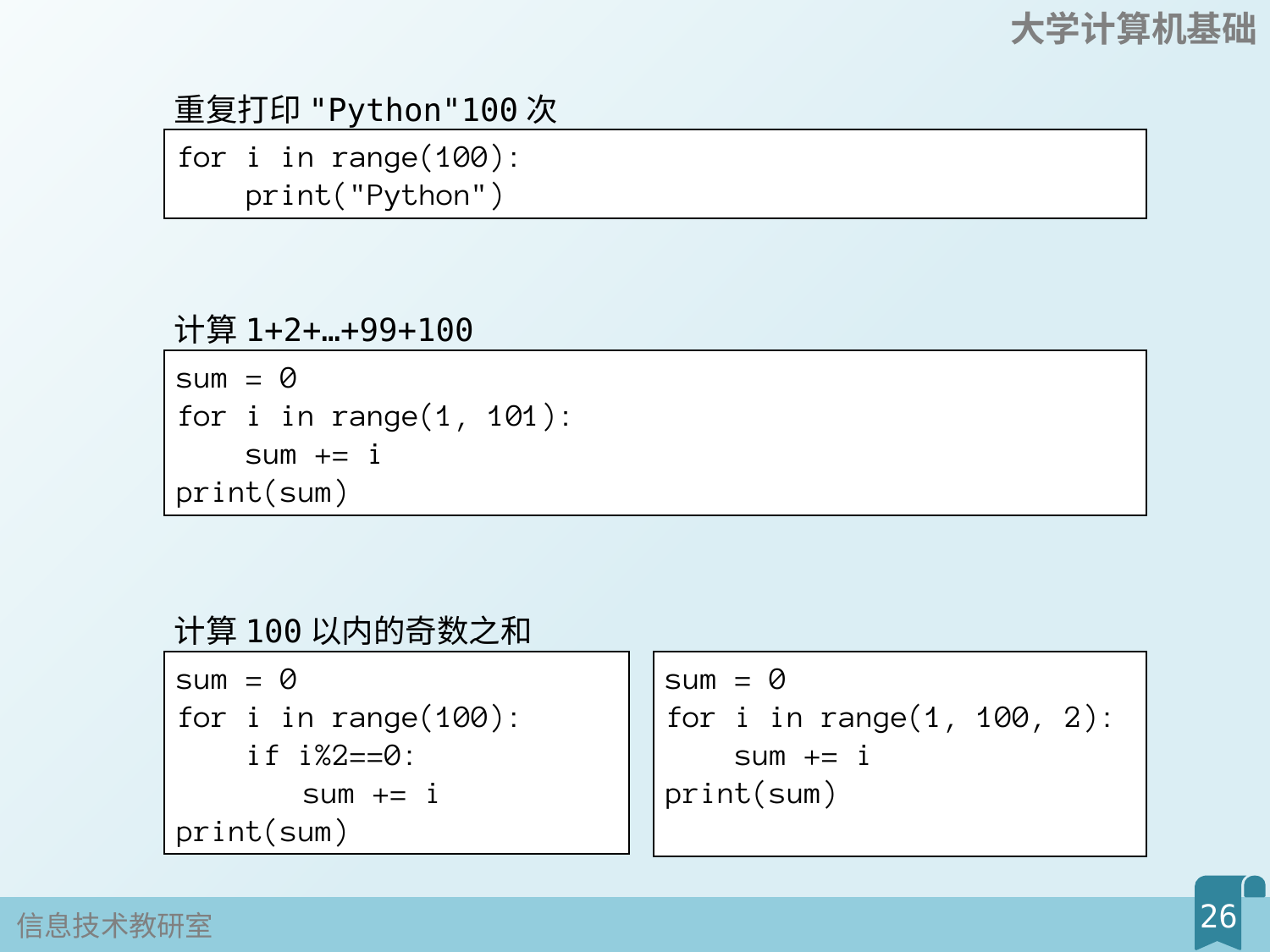

重复打印"Python"100次
for i in range(100):
    print("Python")
计算1+2+…+99+100
sum = 0
for i in range(1, 101):
    sum += i
print(sum)
计算100以内的奇数之和
sum = 0
for i in range(100):
    if i%2==0:
    	sum += i
print(sum)
sum = 0
for i in range(1, 100, 2):
    sum += i
print(sum)
26